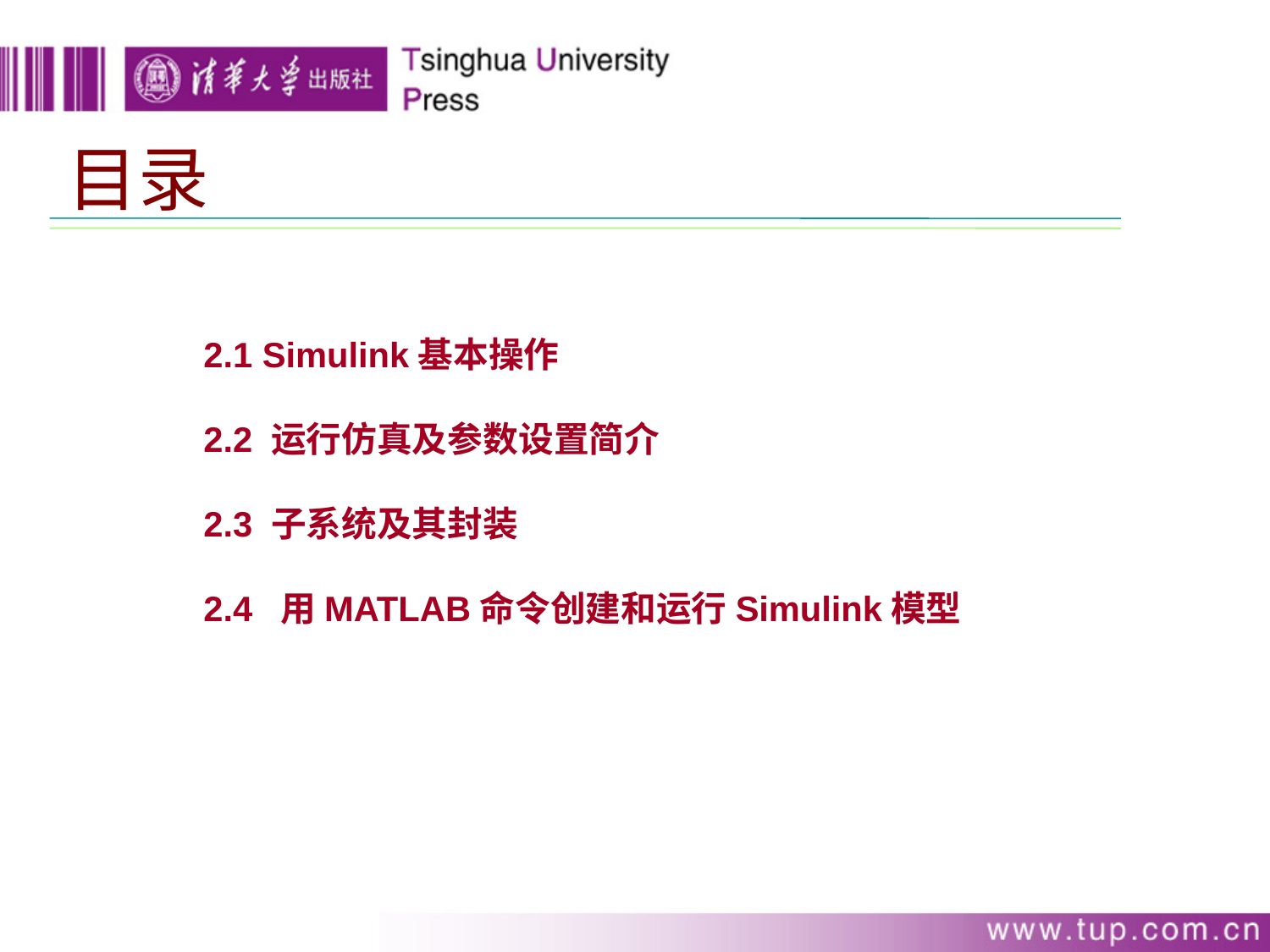

目录
2.1 Simulink基本操作

2.2 运行仿真及参数设置简介

2.3 子系统及其封装

2.4  用MATLAB命令创建和运行Simulink模型